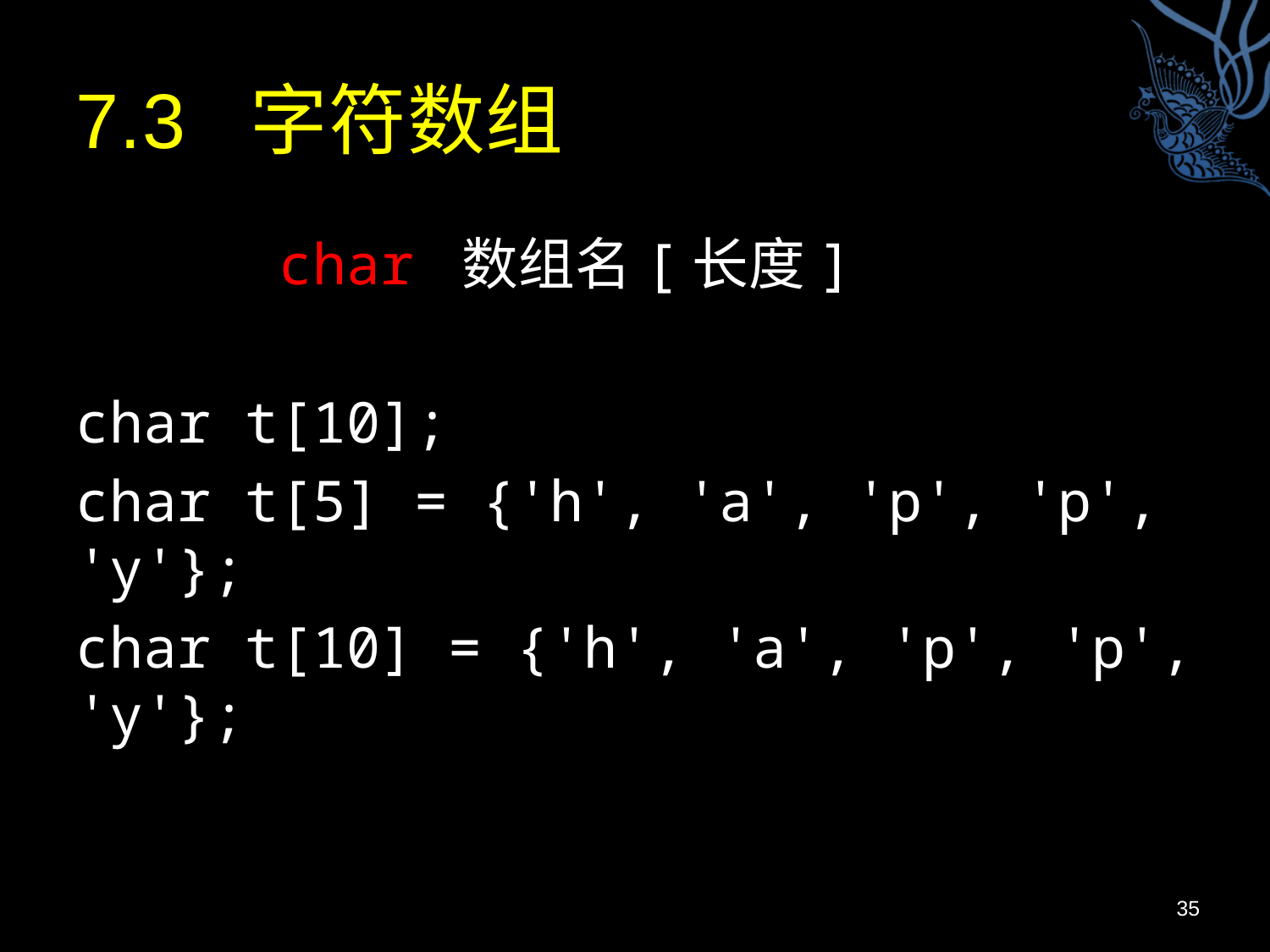

# 7.3  字符数组
      char 数组名[长度]

char t[10];
char t[5] = {'h', 'a', 'p', 'p', 'y'};
char t[10] = {'h', 'a', 'p', 'p', 'y'};

35